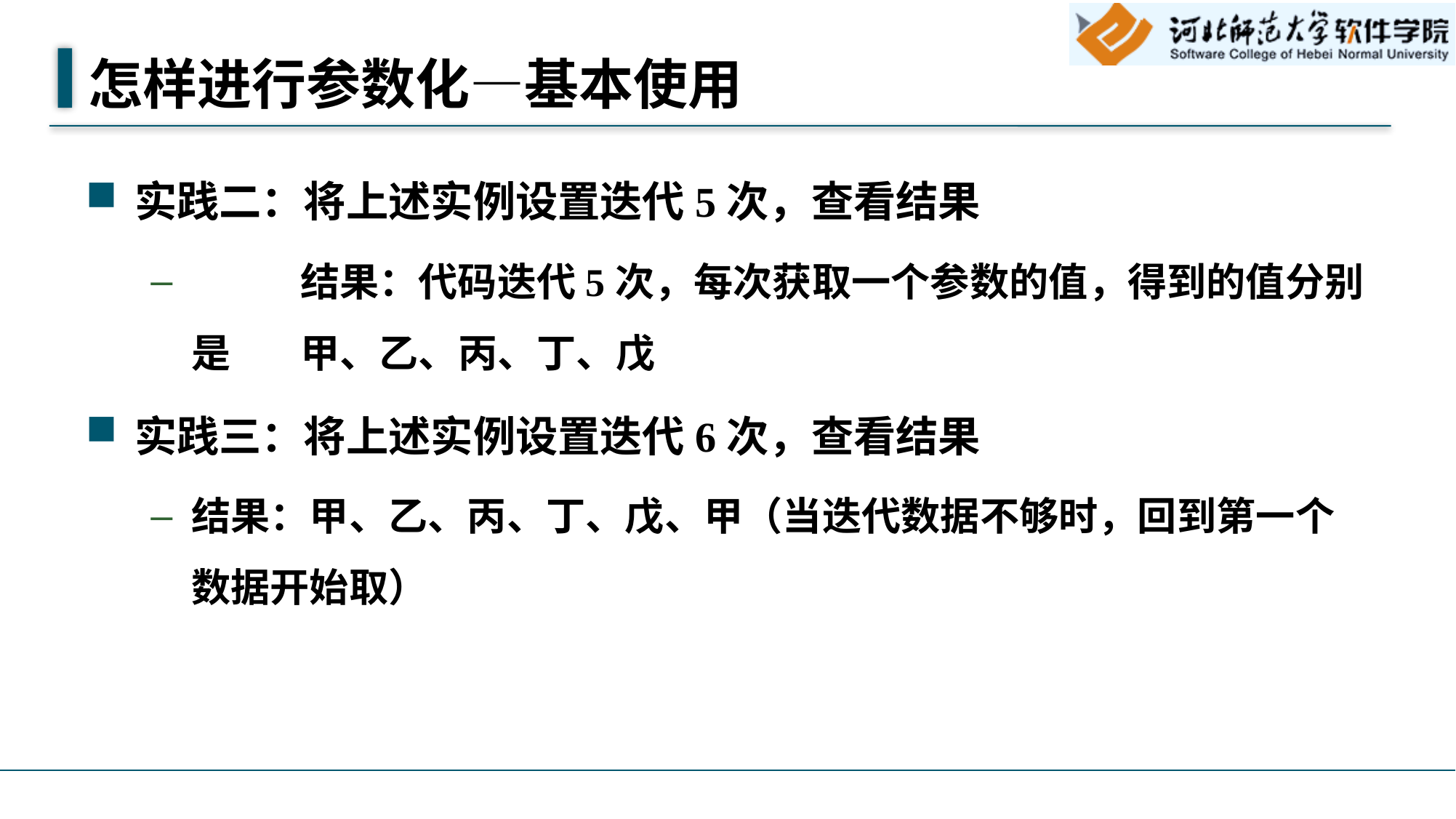

# 怎样进行参数化—基本使用
实践二：将上述实例设置迭代5次，查看结果
	结果：代码迭代5次，每次获取一个参数的值，得到的值分别是	甲、乙、丙、丁、戊
实践三：将上述实例设置迭代6次，查看结果
结果：甲、乙、丙、丁、戊、甲（当迭代数据不够时，回到第一个数据开始取）